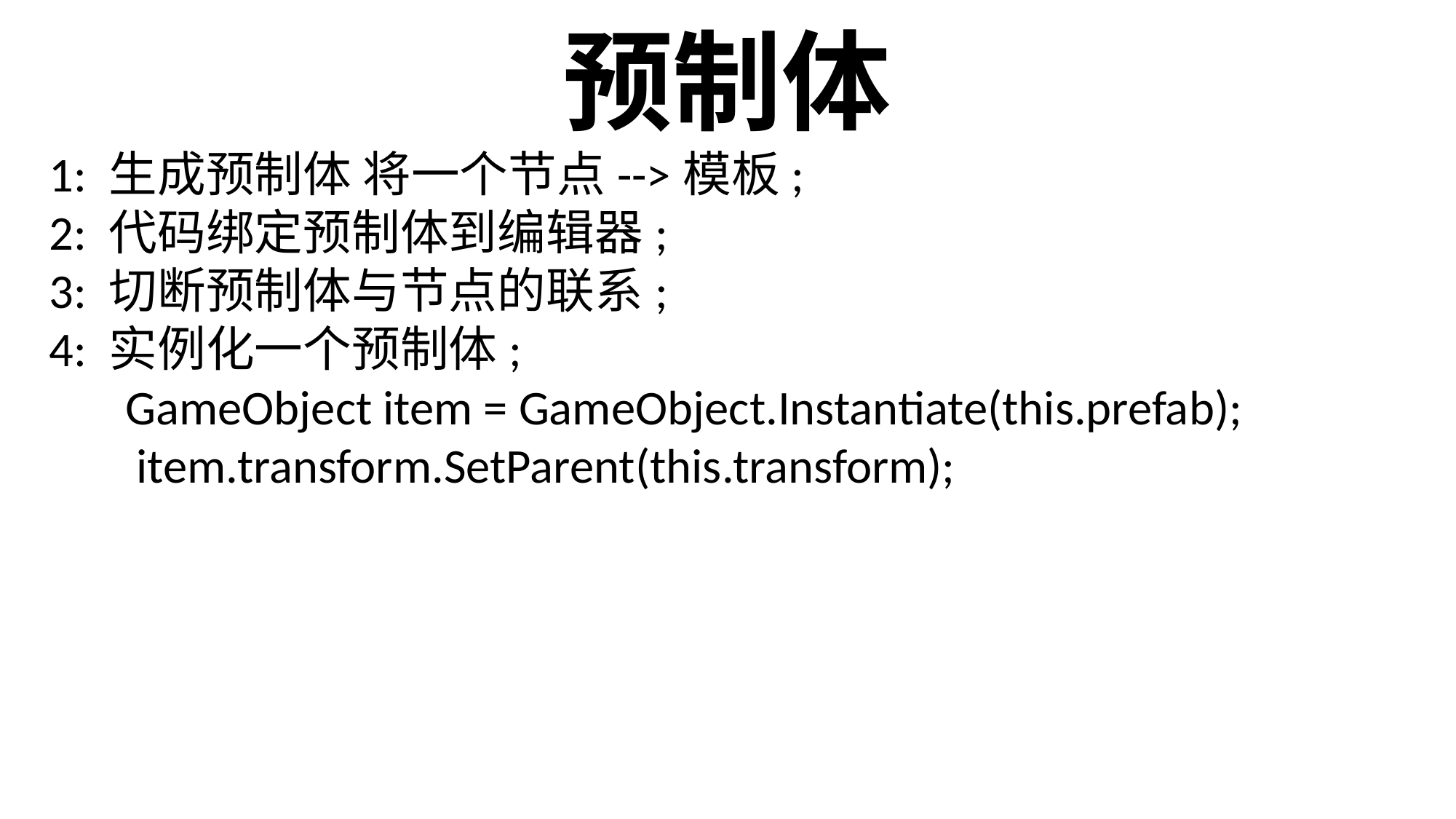

预制体
1: 生成预制体 将一个节点-->模板;
2: 代码绑定预制体到编辑器;
3: 切断预制体与节点的联系;
4: 实例化一个预制体;
       GameObject item = GameObject.Instantiate(this.prefab);
        item.transform.SetParent(this.transform);
2